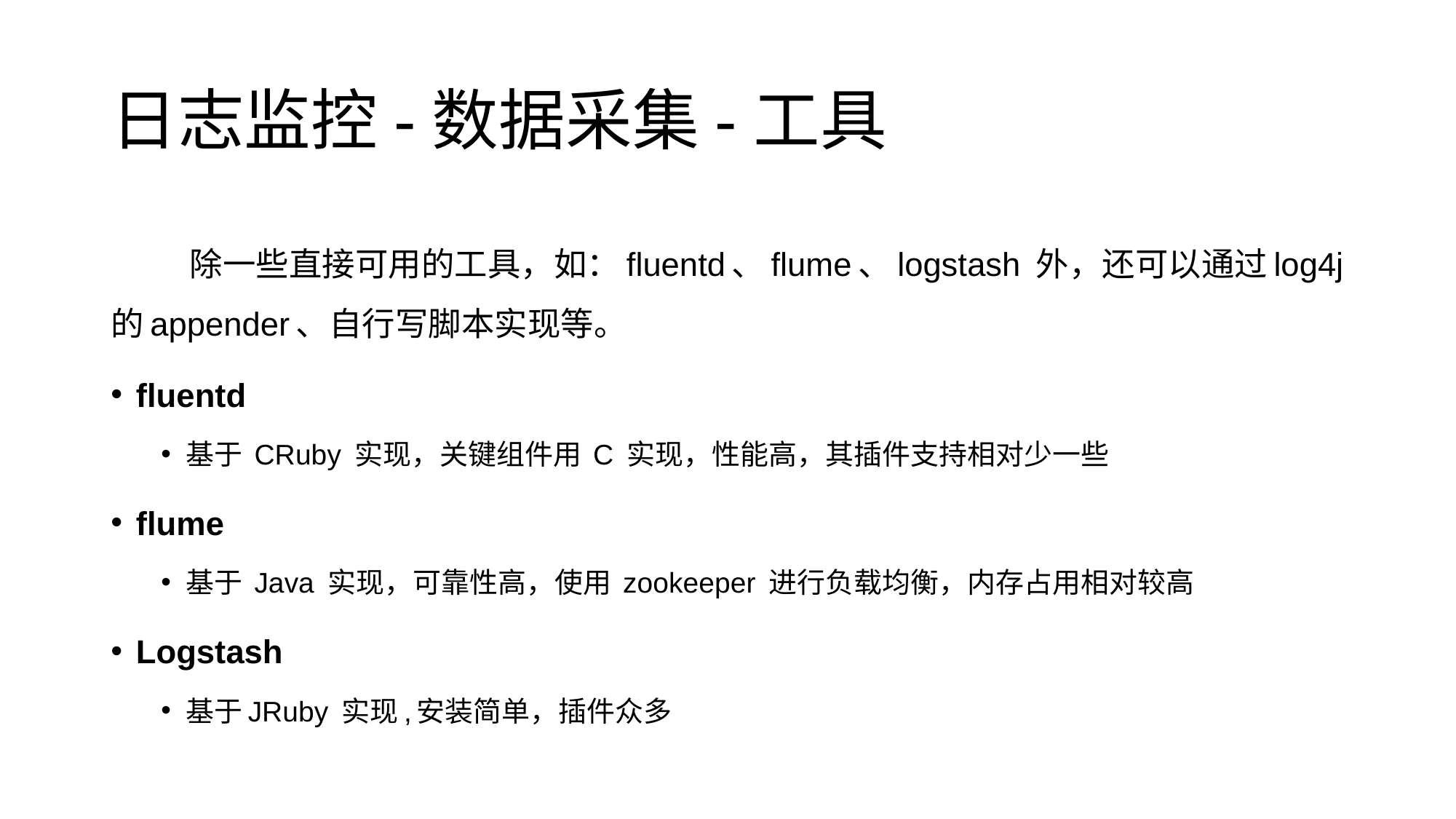

# 日志监控-数据采集-工具
除一些直接可用的工具，如：fluentd、flume、logstash 外，还可以通过log4j的appender、自行写脚本实现等。
fluentd
基于 CRuby 实现，关键组件用 C 实现，性能高，其插件支持相对少一些
flume
基于 Java 实现，可靠性高，使用 zookeeper 进行负载均衡，内存占用相对较高
Logstash
基于JRuby 实现,安装简单，插件众多